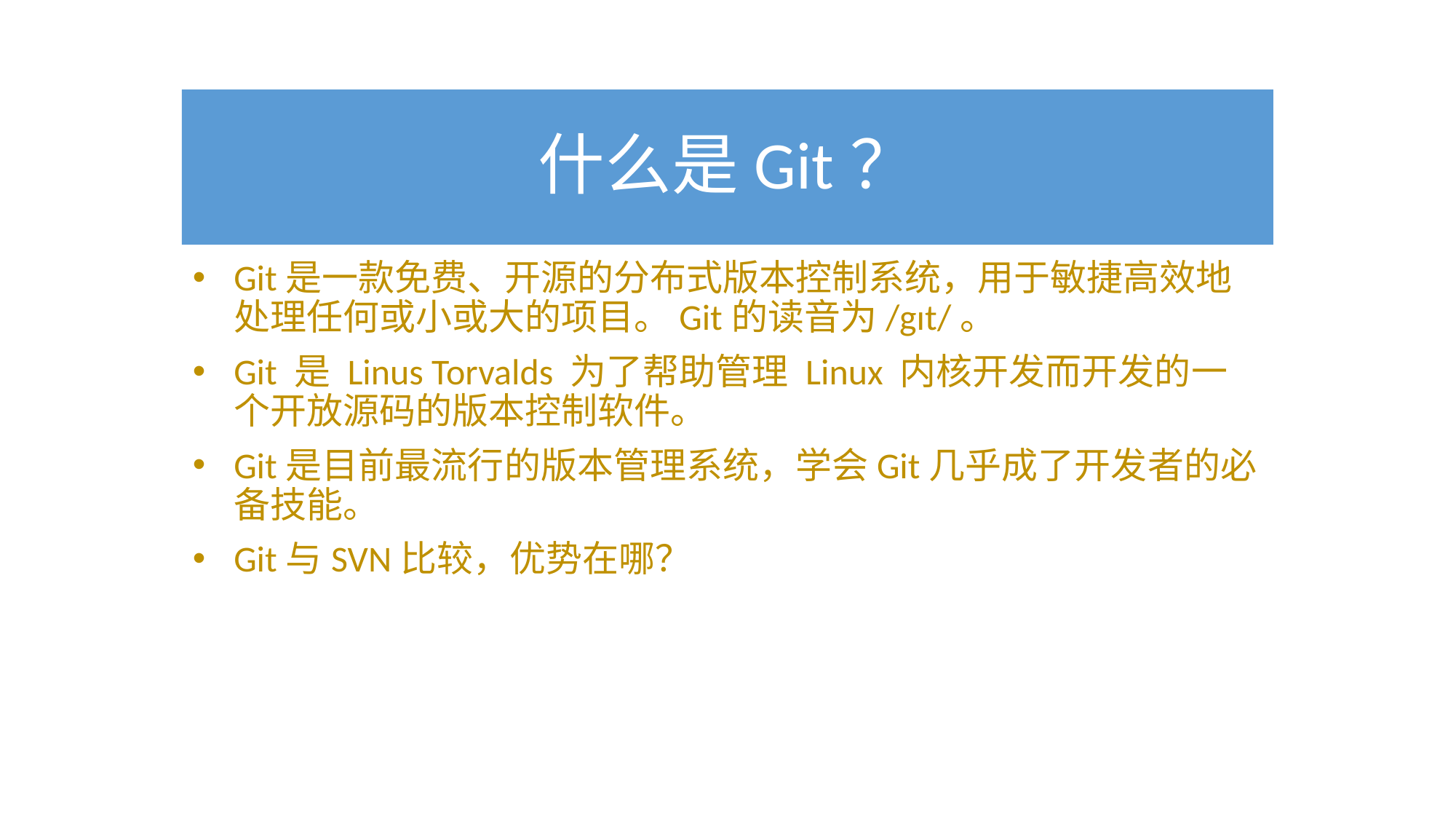

# 什么是Git？
Git是一款免费、开源的分布式版本控制系统，用于敏捷高效地处理任何或小或大的项目。Git的读音为/gɪt/。
Git 是 Linus Torvalds 为了帮助管理 Linux 内核开发而开发的一个开放源码的版本控制软件。
Git是目前最流行的版本管理系统，学会Git几乎成了开发者的必备技能。
Git与SVN比较，优势在哪？